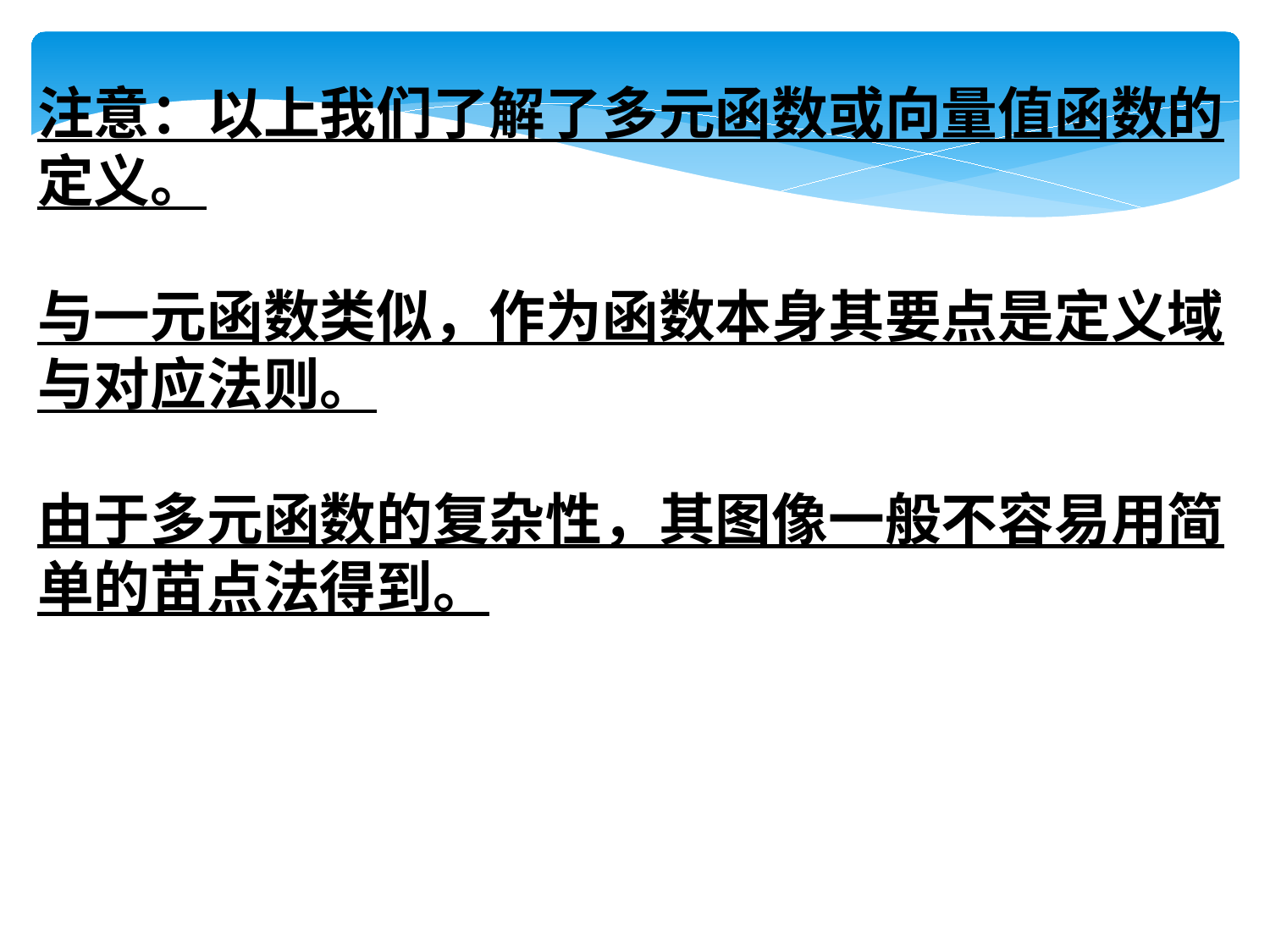

注意：以上我们了解了多元函数或向量值函数的
定义。

与一元函数类似，作为函数本身其要点是定义域与对应法则。

由于多元函数的复杂性，其图像一般不容易用简单的苗点法得到。